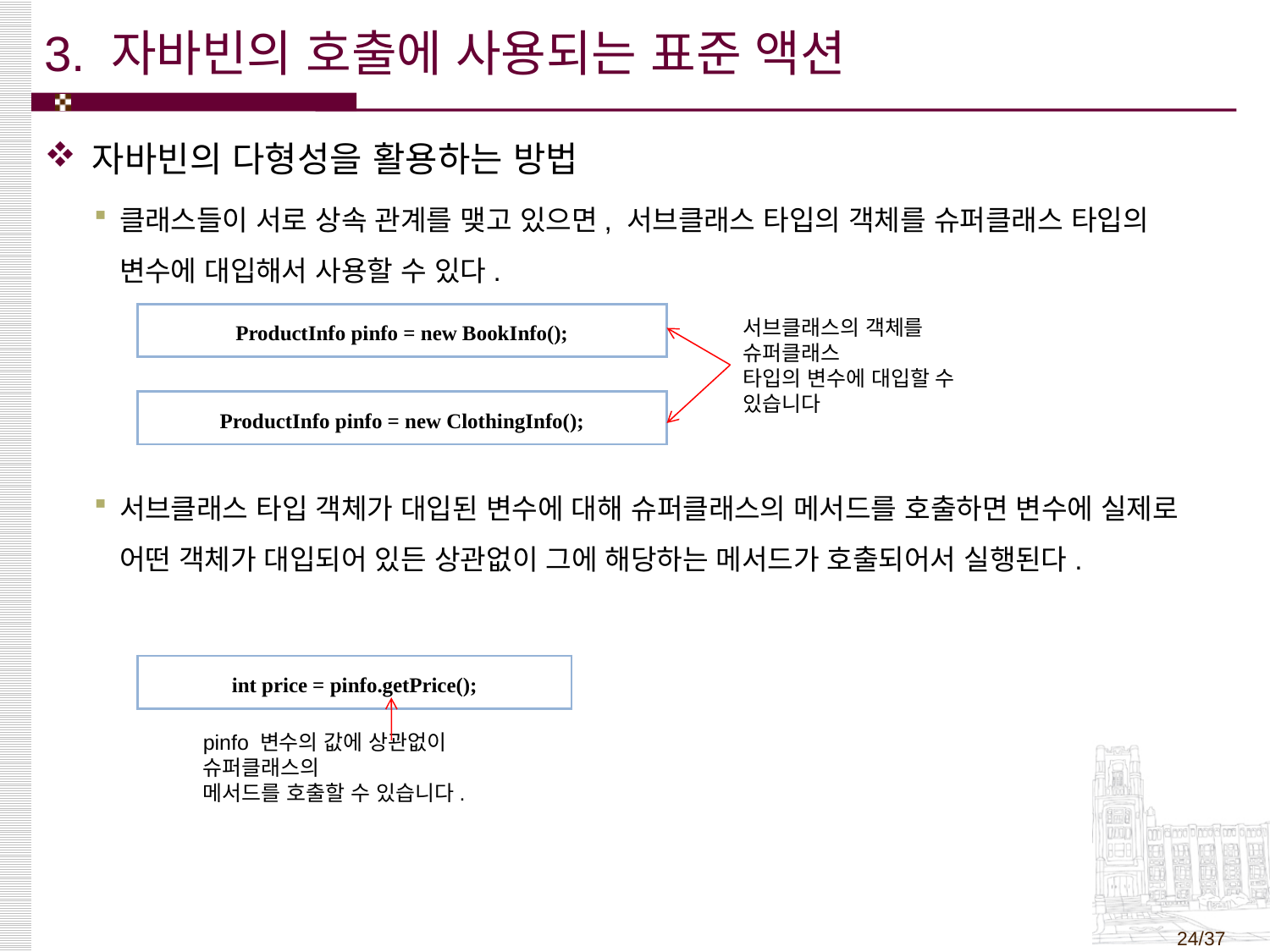

# 3. 자바빈의 호출에 사용되는 표준 액션
자바빈의 다형성을 활용하는 방법
클래스들이 서로 상속 관계를 맺고 있으면, 서브클래스 타입의 객체를 슈퍼클래스 타입의 변수에 대입해서 사용할 수 있다.

서브클래스 타입 객체가 대입된 변수에 대해 슈퍼클래스의 메서드를 호출하면 변수에 실제로 어떤 객체가 대입되어 있든 상관없이 그에 해당하는 메서드가 호출되어서 실행된다.

| ProductInfo pinfo = new BookInfo(); |
| --- |
서브클래스의 객체를 슈퍼클래스
타입의 변수에 대입할 수 있습니다
| ProductInfo pinfo = new ClothingInfo(); |
| --- |
| int price = pinfo.getPrice(); |
| --- |
pinfo 변수의 값에 상관없이 슈퍼클래스의
메서드를 호출할 수 있습니다.